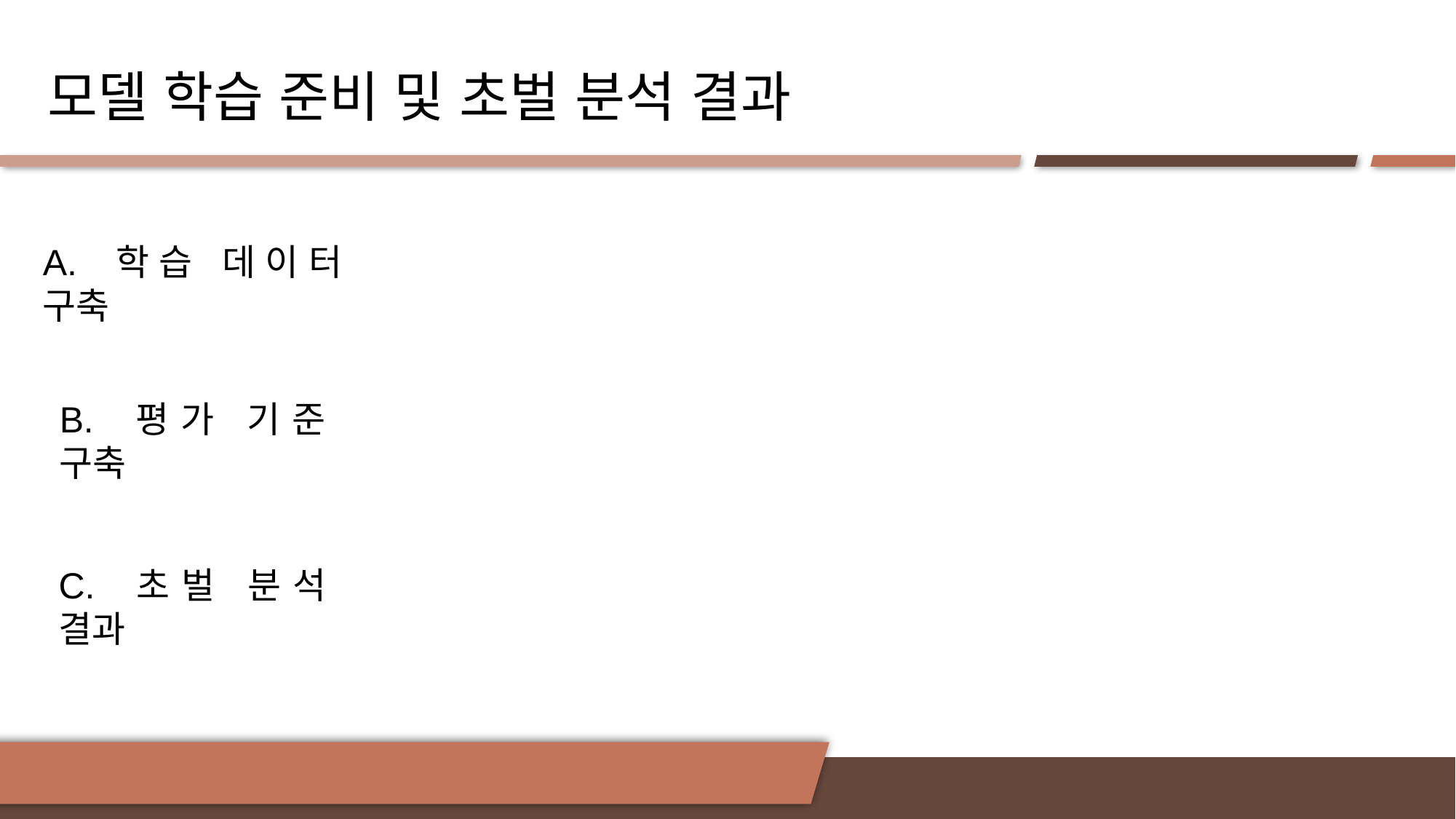

모델 학습 준비 및 초벌 분석 결과

A. 학습 데이터 구축
B. 평가 기준 구축
C. 초벌 분석 결과